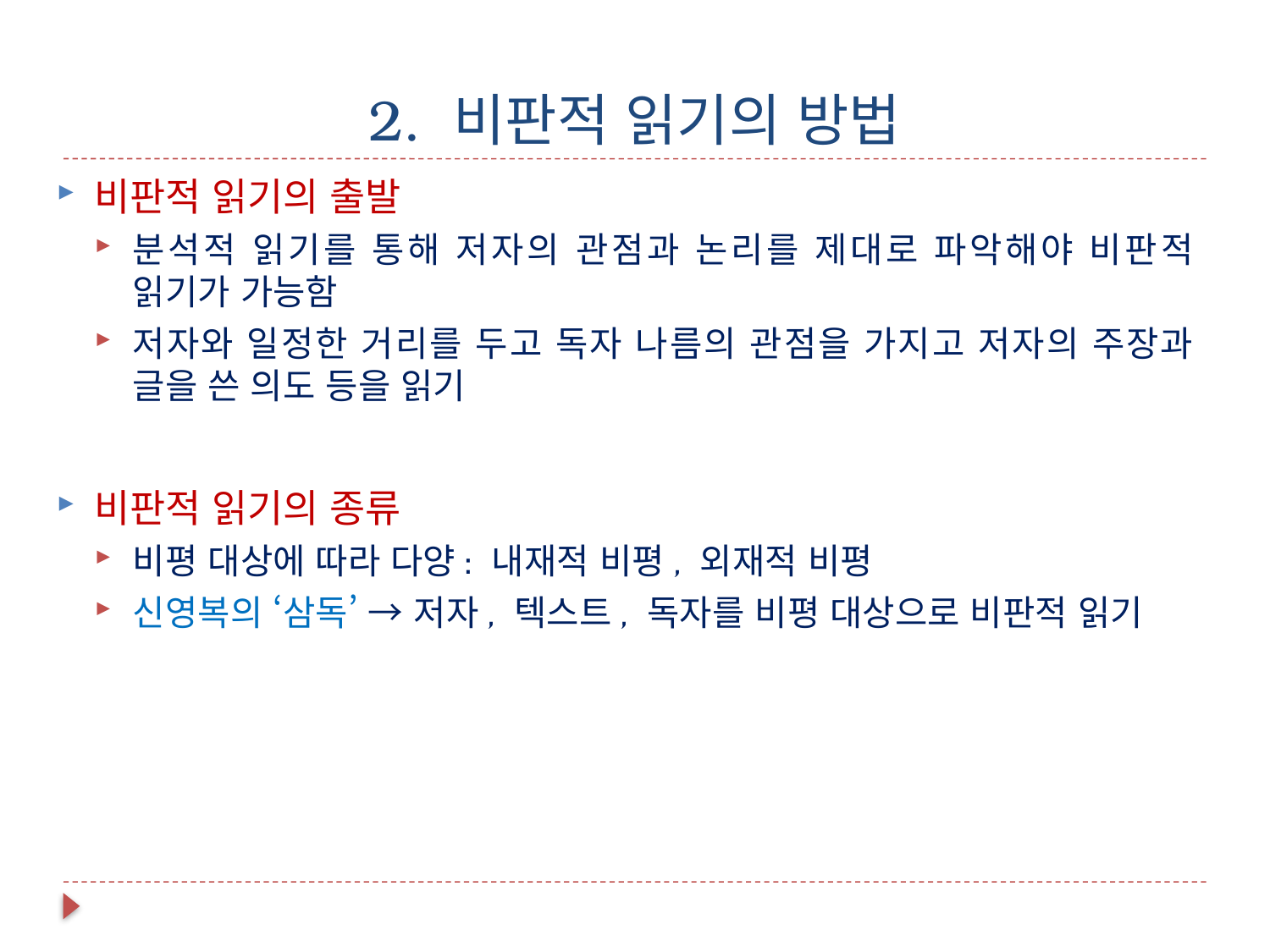

# 2. 비판적 읽기의 방법
비판적 읽기의 출발
분석적 읽기를 통해 저자의 관점과 논리를 제대로 파악해야 비판적 읽기가 가능함
저자와 일정한 거리를 두고 독자 나름의 관점을 가지고 저자의 주장과 글을 쓴 의도 등을 읽기

비판적 읽기의 종류
비평 대상에 따라 다양: 내재적 비평, 외재적 비평
신영복의 ‘삼독’ → 저자, 텍스트, 독자를 비평 대상으로 비판적 읽기